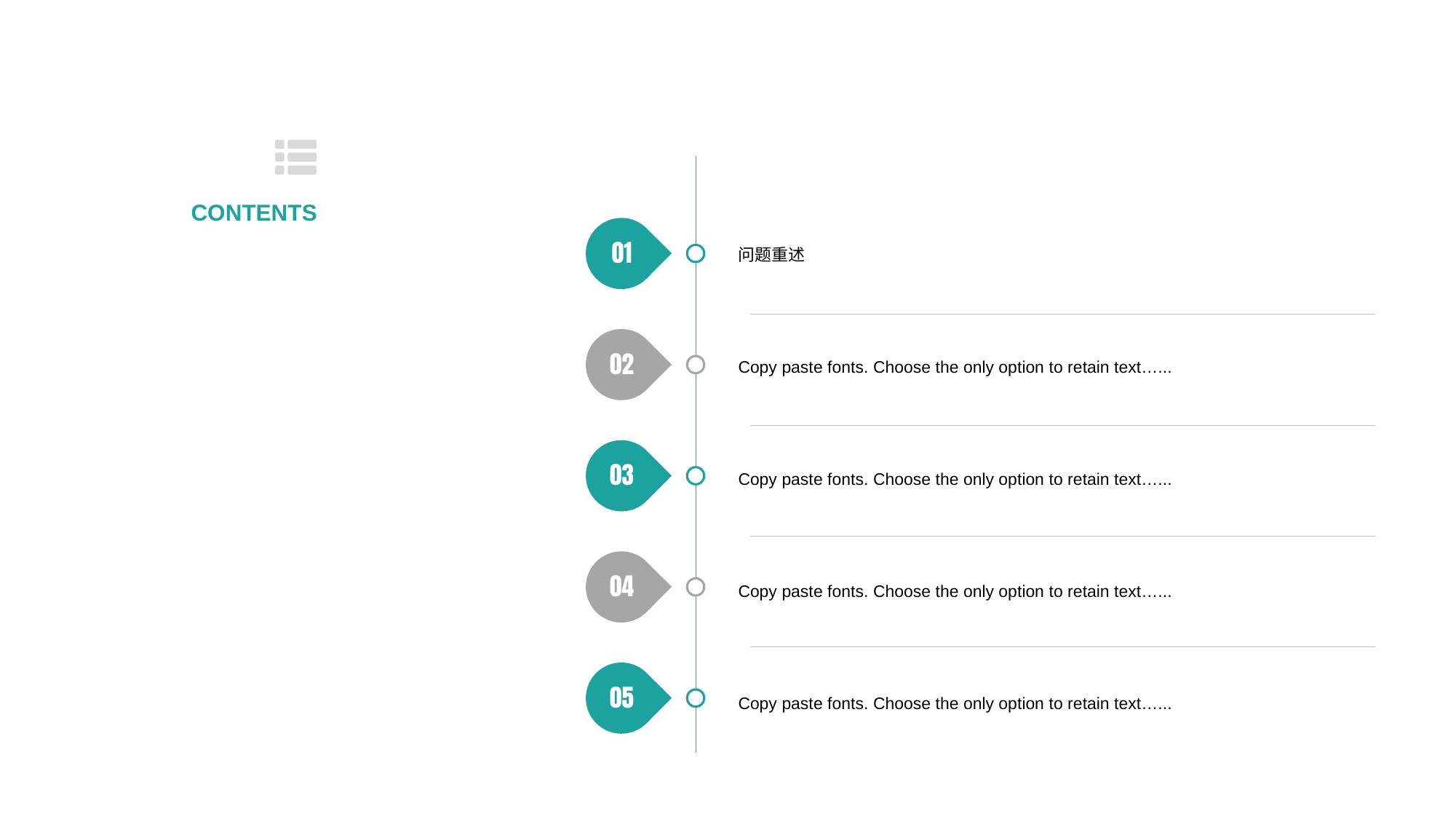

CONTENTS

01
问题重述

02
Copy paste fonts. Choose the only option to retain text…...

03
Copy paste fonts. Choose the only option to retain text…...

04
Copy paste fonts. Choose the only option to retain text…...

05
Copy paste fonts. Choose the only option to retain text…...